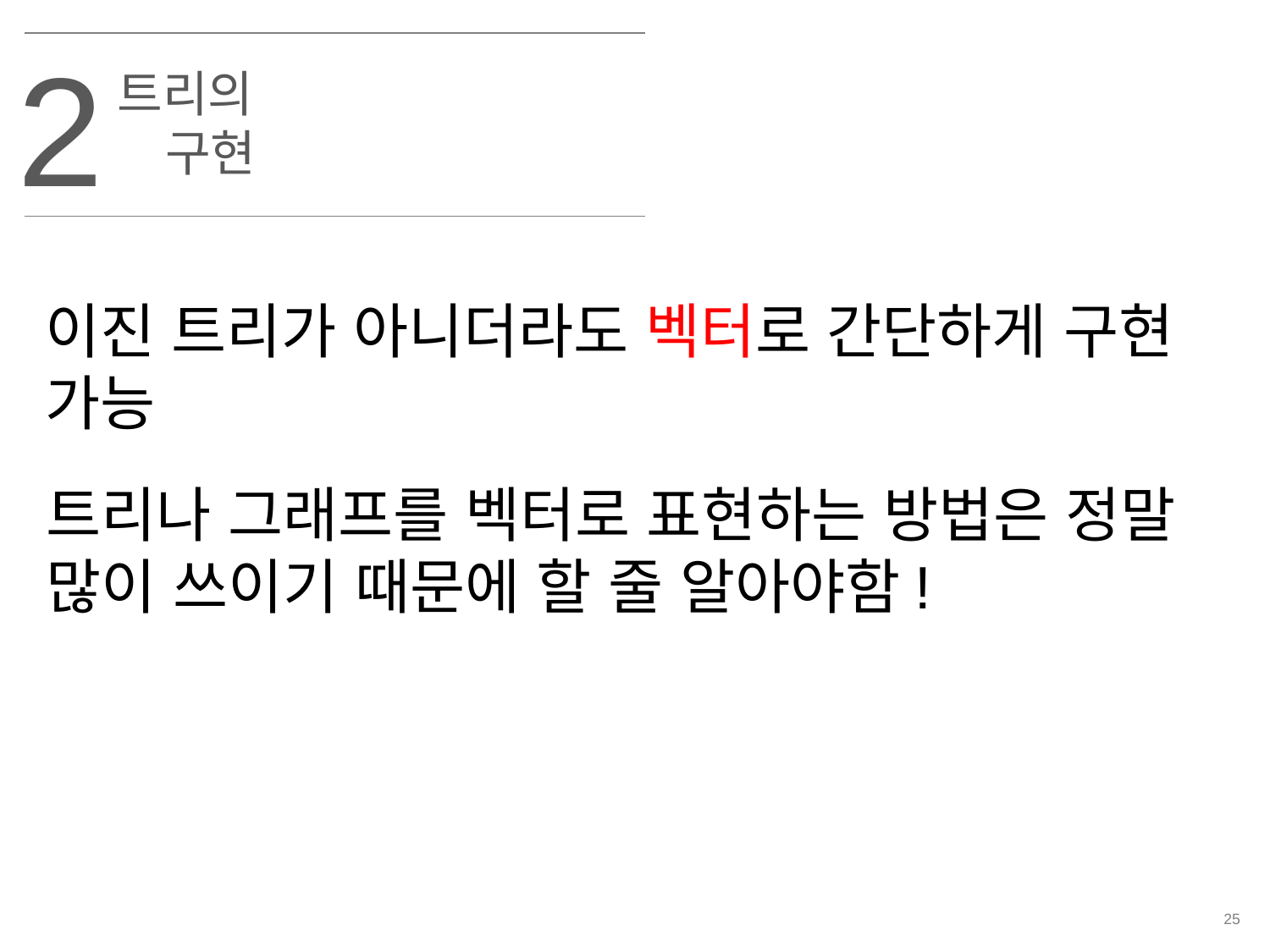

2
트리의 구현
이진 트리가 아니더라도 벡터로 간단하게 구현 가능
트리나 그래프를 벡터로 표현하는 방법은 정말 많이 쓰이기 때문에 할 줄 알아야함!